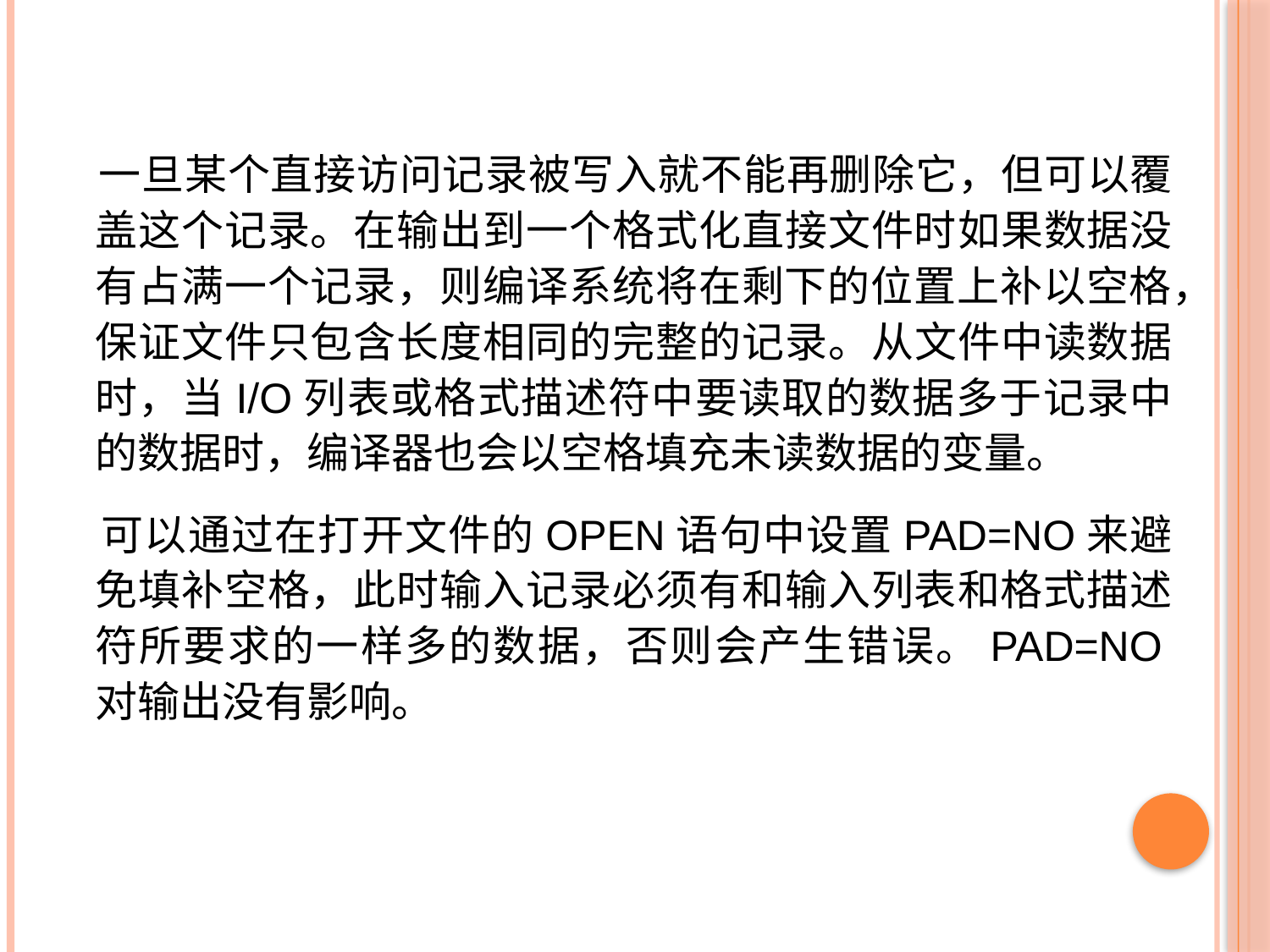

一旦某个直接访问记录被写入就不能再删除它，但可以覆盖这个记录。在输出到一个格式化直接文件时如果数据没有占满一个记录，则编译系统将在剩下的位置上补以空格，保证文件只包含长度相同的完整的记录。从文件中读数据时，当I/O列表或格式描述符中要读取的数据多于记录中的数据时，编译器也会以空格填充未读数据的变量。
    可以通过在打开文件的OPEN语句中设置PAD=NO来避免填补空格，此时输入记录必须有和输入列表和格式描述符所要求的一样多的数据，否则会产生错误。PAD=NO对输出没有影响。